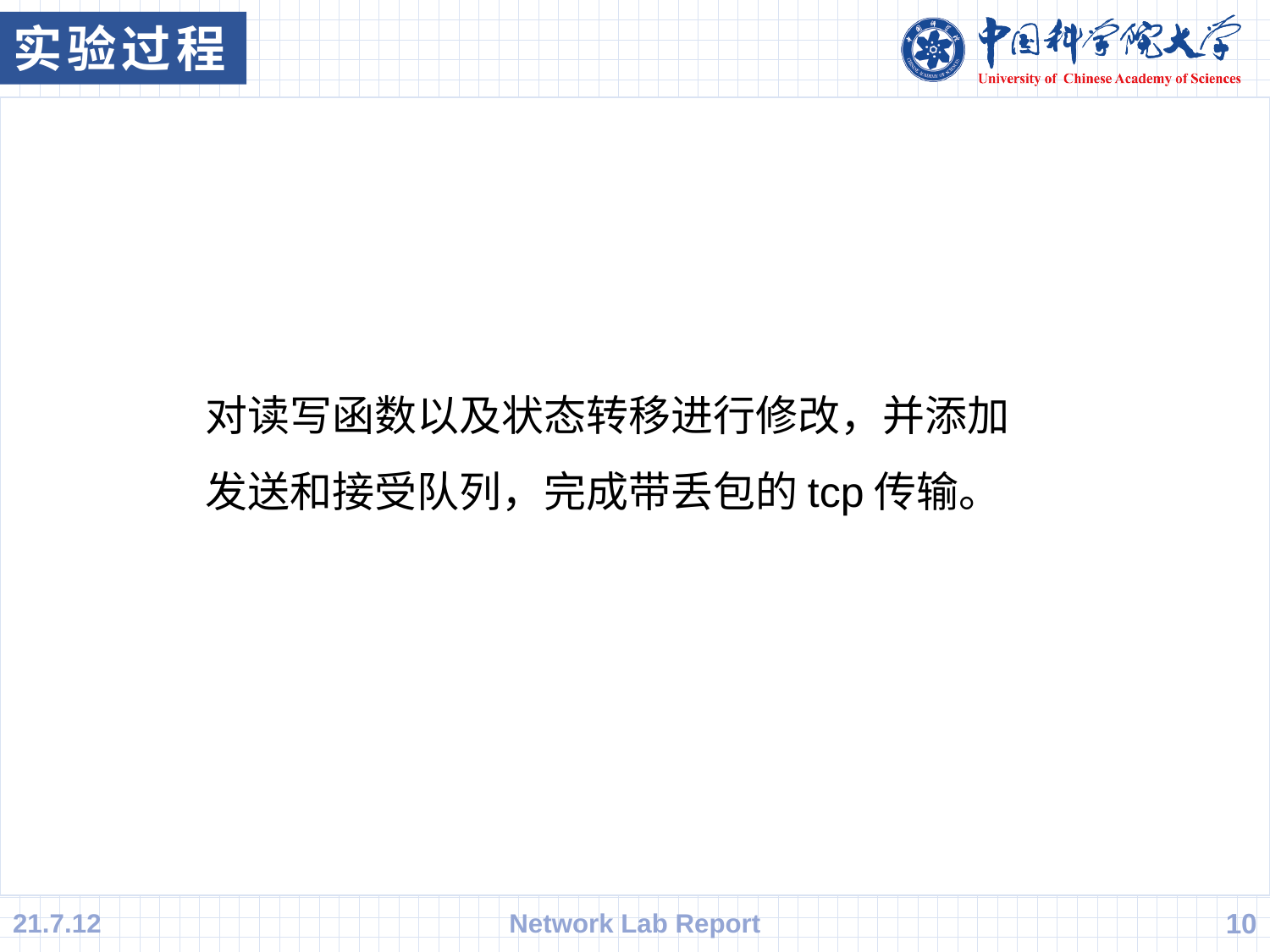

实验过程
对读写函数以及状态转移进行修改，并添加发送和接受队列，完成带丢包的tcp传输。
21.7.12
Network Lab Report
10